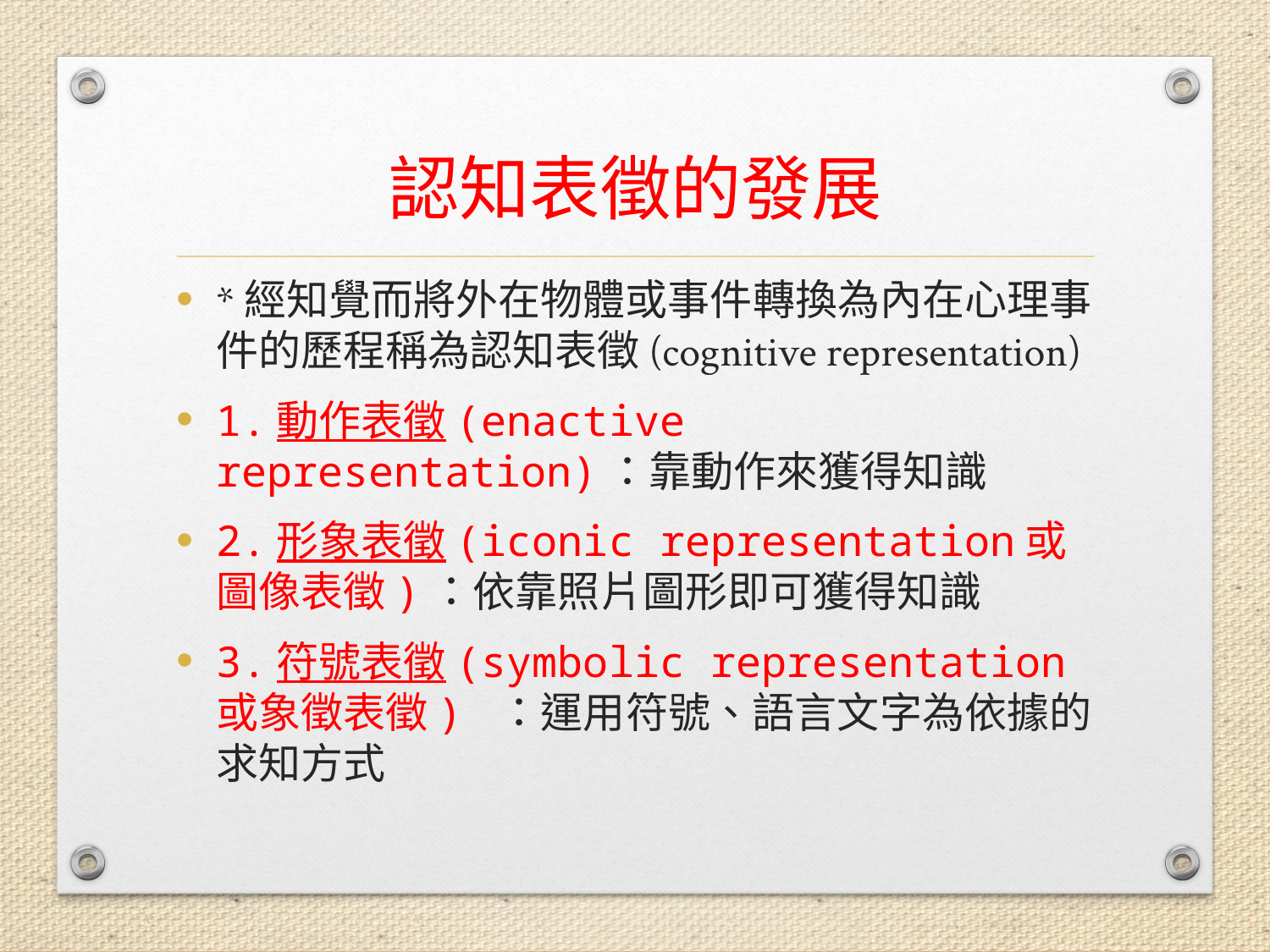

# 認知表徵的發展
*經知覺而將外在物體或事件轉換為內在心理事件的歷程稱為認知表徵(cognitive representation)
1.動作表徵(enactive representation)：靠動作來獲得知識
2.形象表徵(iconic representation或圖像表徵)：依靠照片圖形即可獲得知識
3.符號表徵(symbolic representation或象徵表徵) ：運用符號、語言文字為依據的求知方式